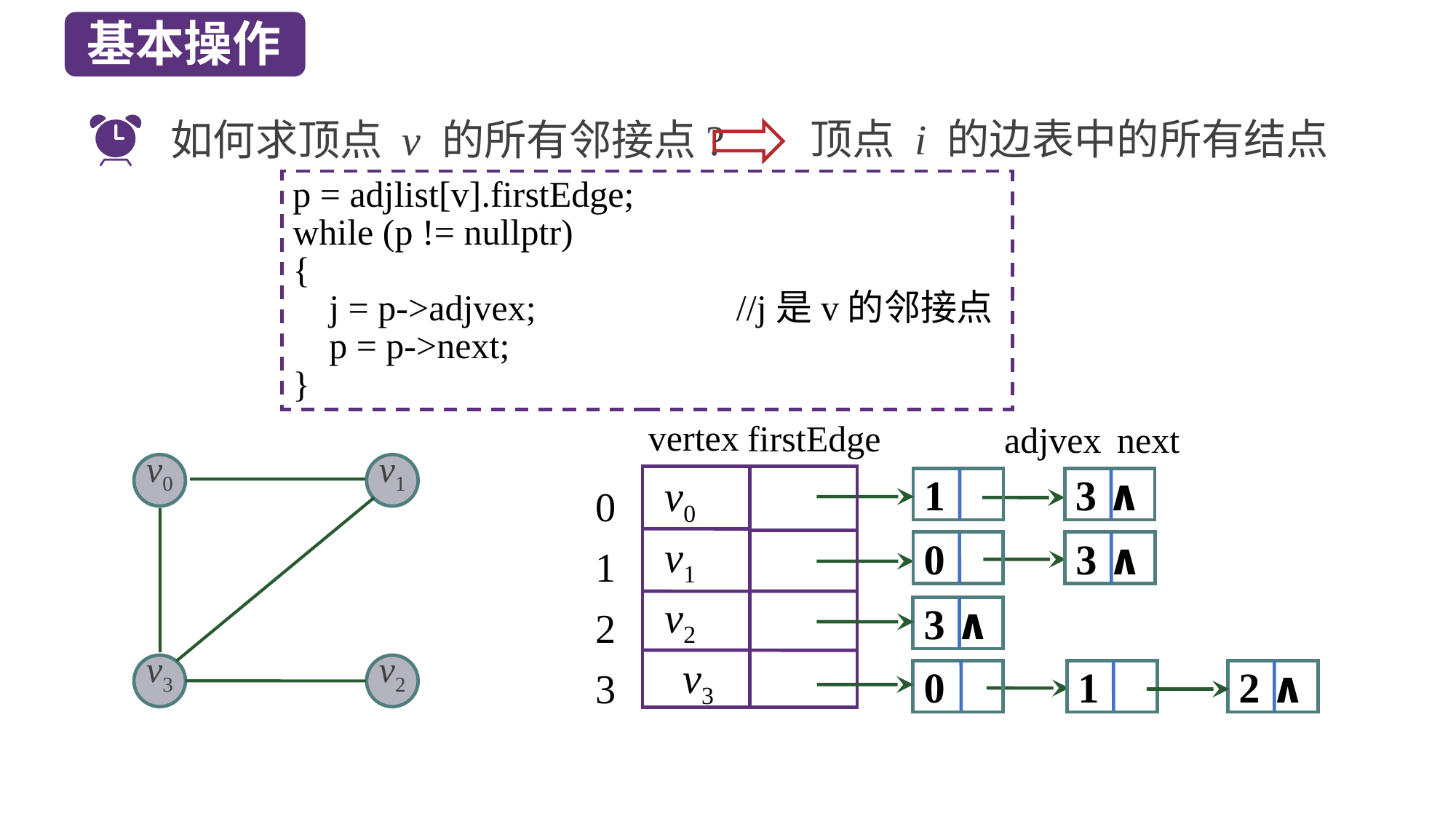

基本操作

顶点 i 的边表中的所有结点

如何求顶点 v 的所有邻接点?

p = adjlist[v].firstEdge;
while (p != nullptr)
{
    j = p->adjvex;                      //j是v的邻接点
    p = p->next;
}
vertex
firstEdge
adjvex
next
v0
v1

v3
v2

 v0
 v1
 v2
 v3

0
1
2
3

1
3 ∧

0
3 ∧

3 ∧

0

1

2 ∧